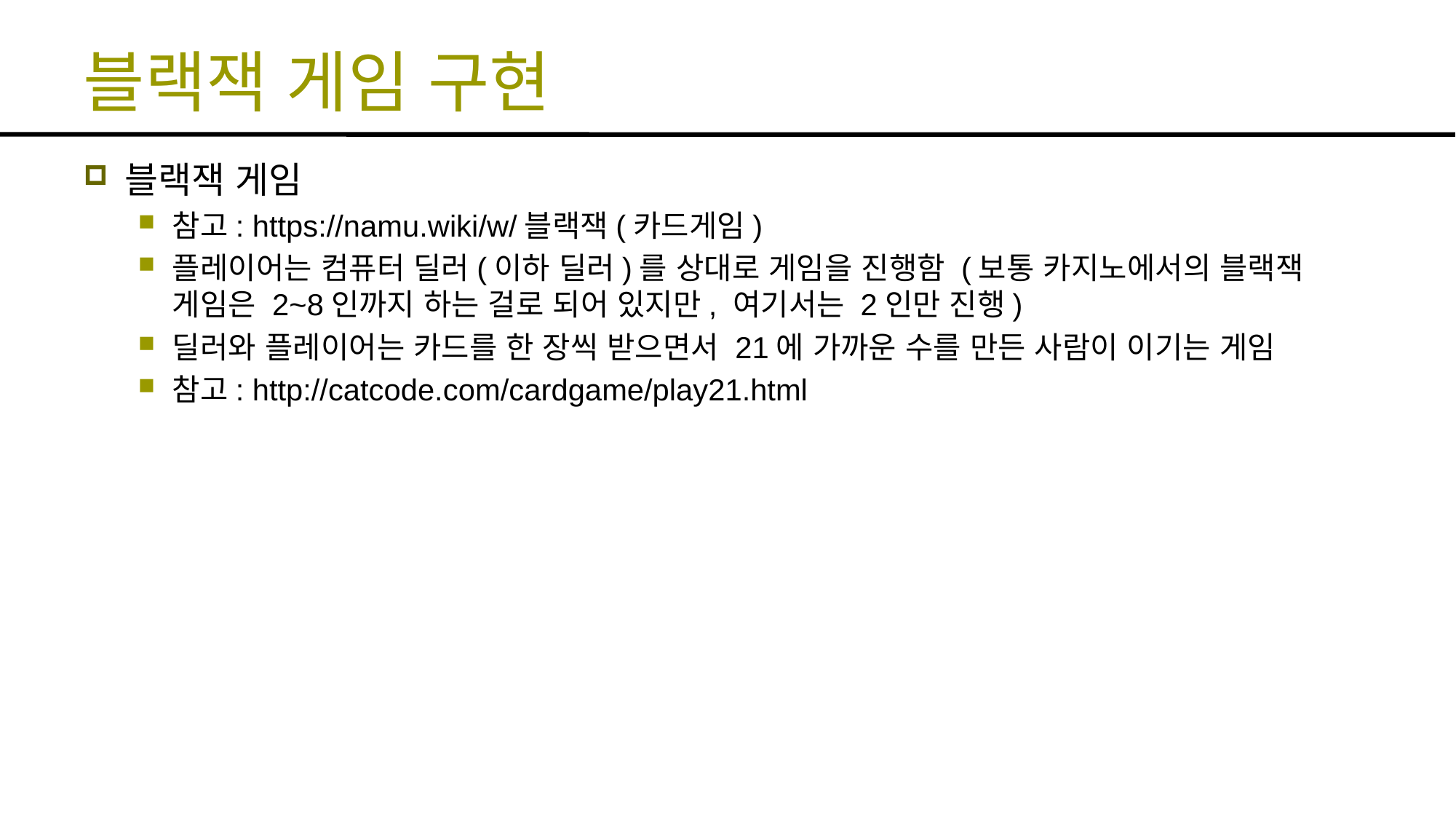

# 블랙잭 게임 구현
블랙잭 게임
참고: https://namu.wiki/w/블랙잭(카드게임)
플레이어는 컴퓨터 딜러(이하 딜러)를 상대로 게임을 진행함 (보통 카지노에서의 블랙잭 게임은 2~8인까지 하는 걸로 되어 있지만, 여기서는 2인만 진행)
딜러와 플레이어는 카드를 한 장씩 받으면서 21에 가까운 수를 만든 사람이 이기는 게임
참고: http://catcode.com/cardgame/play21.html